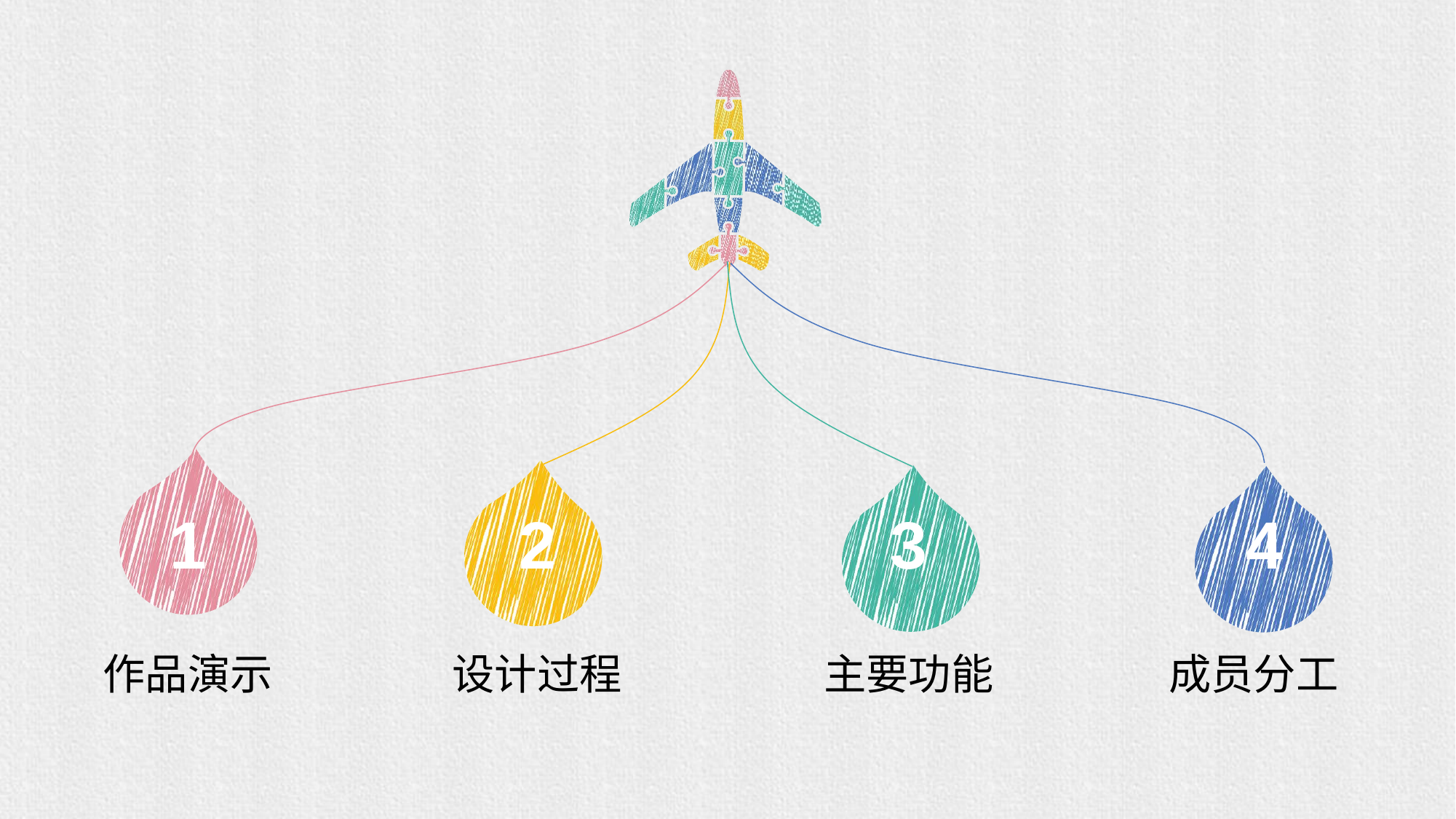

3

2

4

1
作品演示
设计过程
主要功能
成员分工